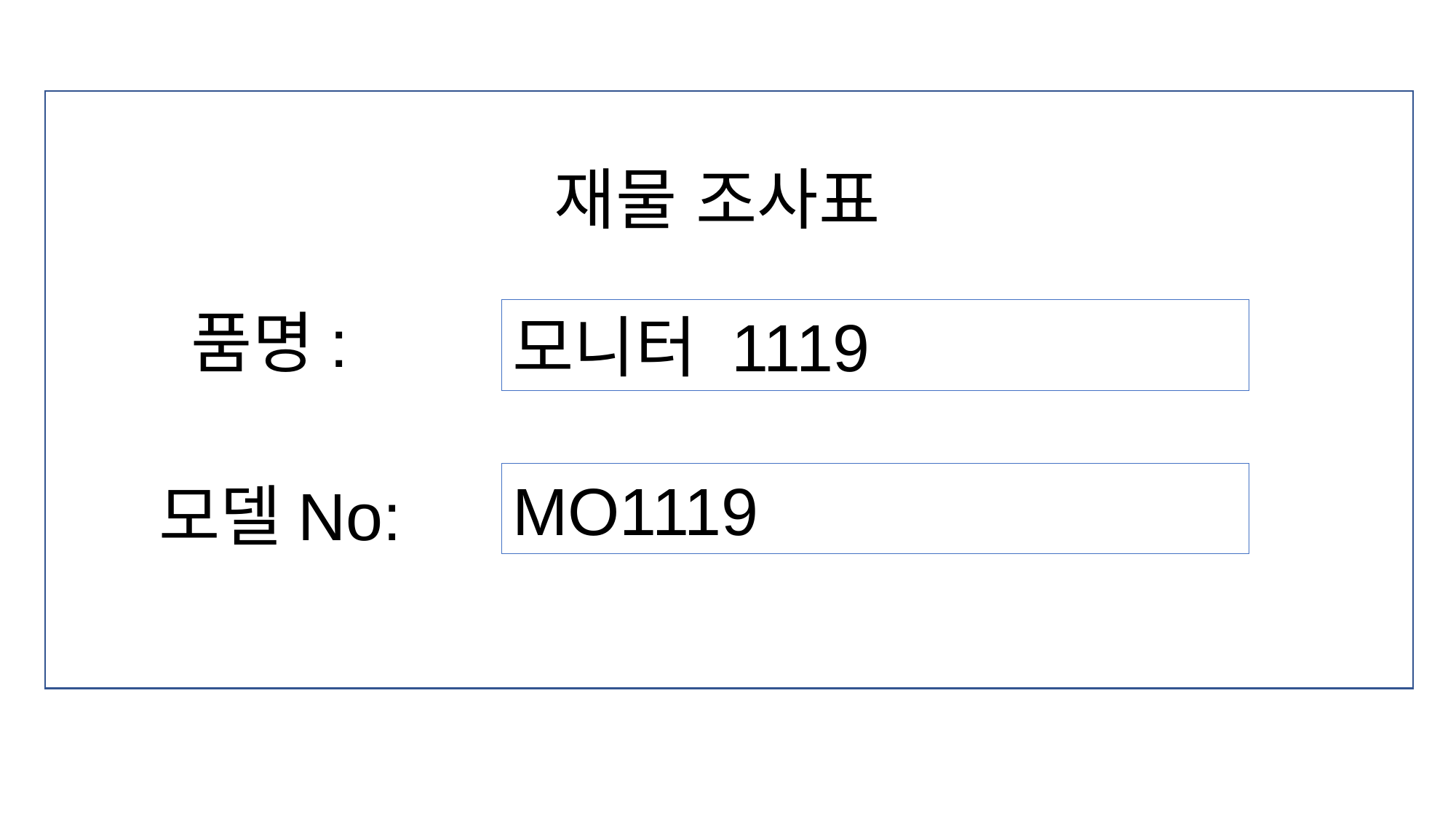

재물 조사표
품명:
모니터 1119
MO1119
모델No: